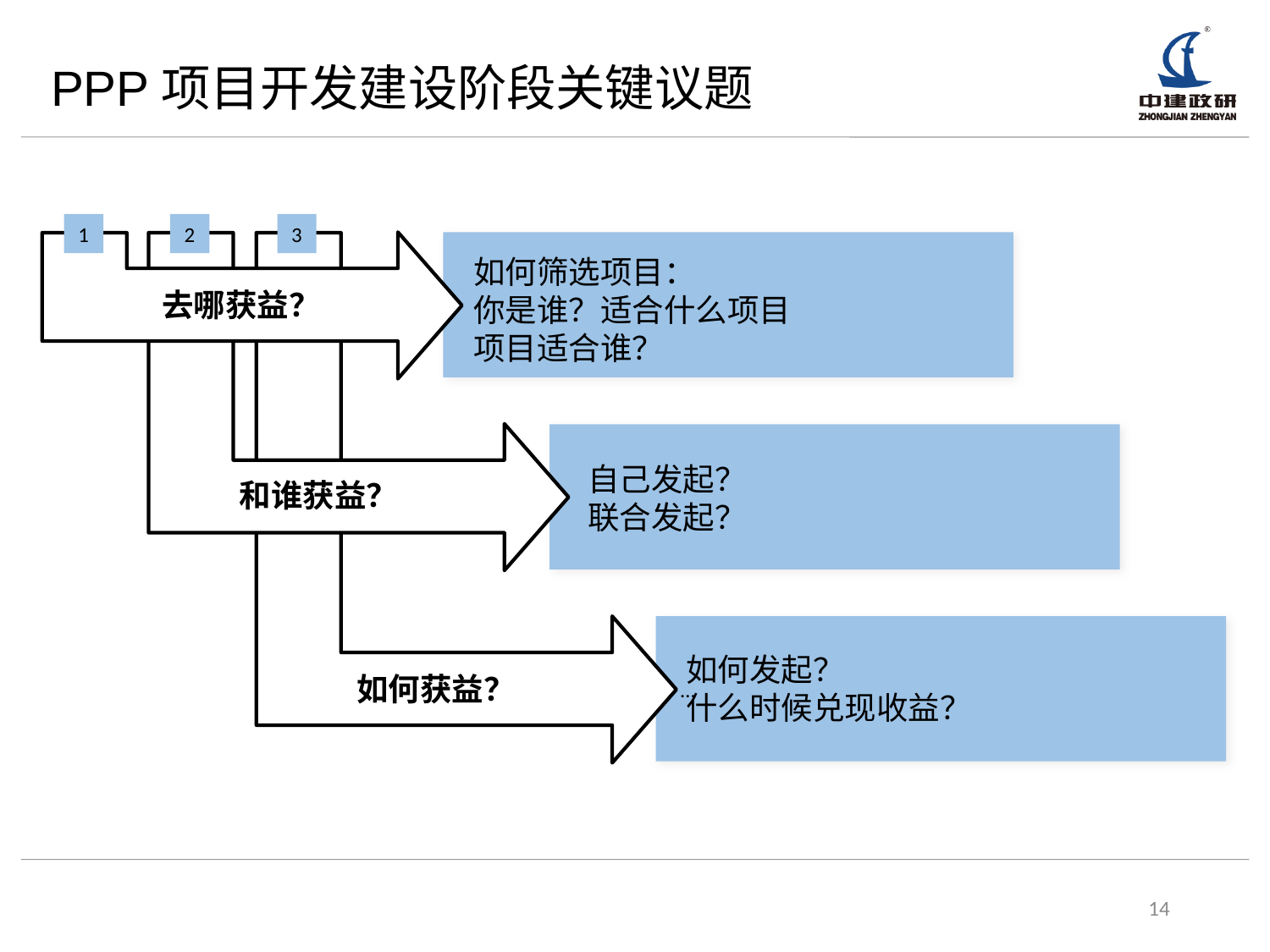

# PPP项目开发建设阶段关键议题
1
2
3

如何筛选项目：
你是谁？适合什么项目
项目适合谁？
去哪获益？

自己发起？
联合发起？
和谁获益？

如何发起？
什么时候兑现收益？
如何获益？
…
14